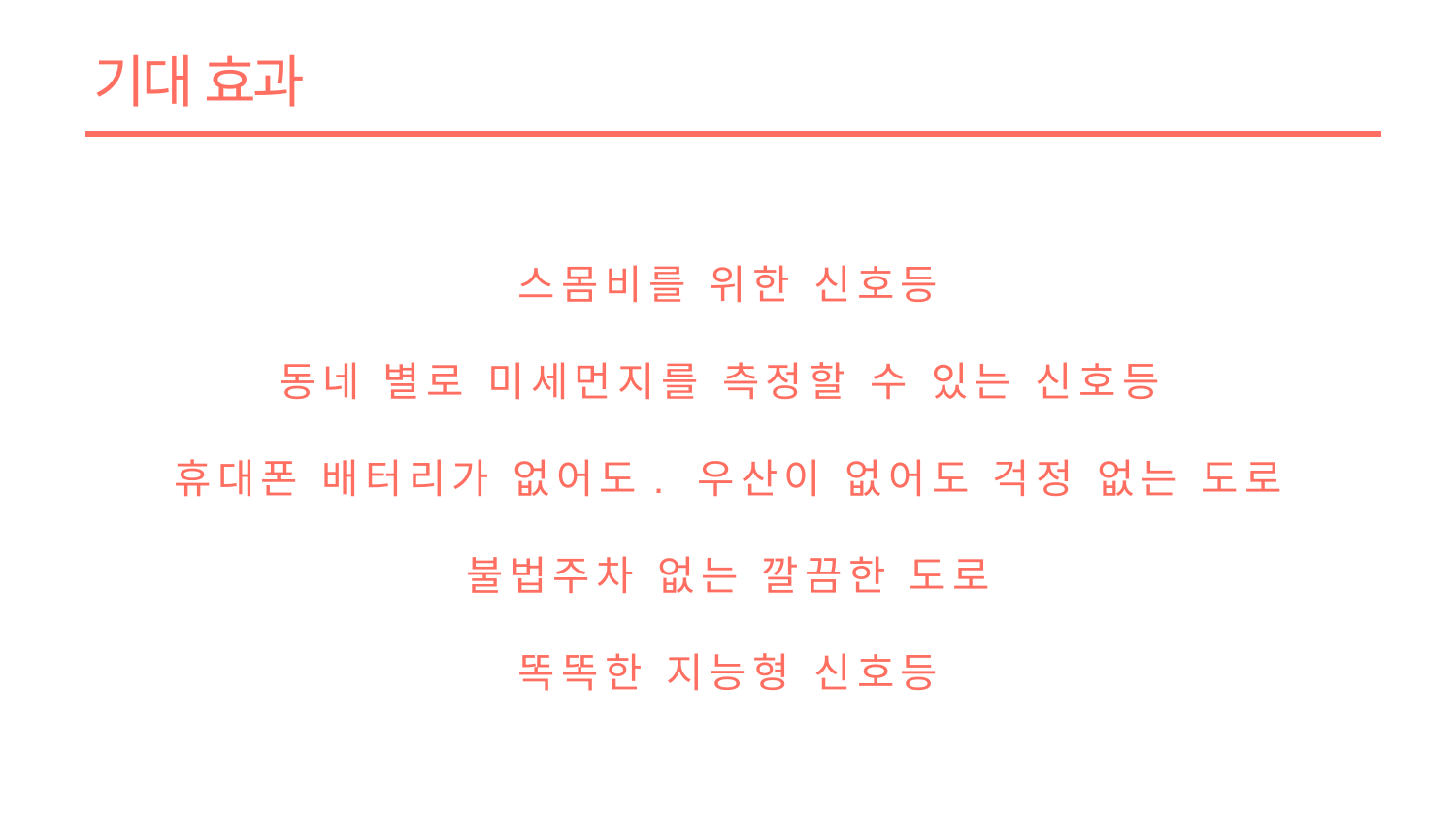

기대 효과
스몸비를 위한 신호등
동네 별로 미세먼지를 측정할 수 있는 신호등
휴대폰 배터리가 없어도. 우산이 없어도 걱정 없는 도로
불법주차 없는 깔끔한 도로
똑똑한 지능형 신호등